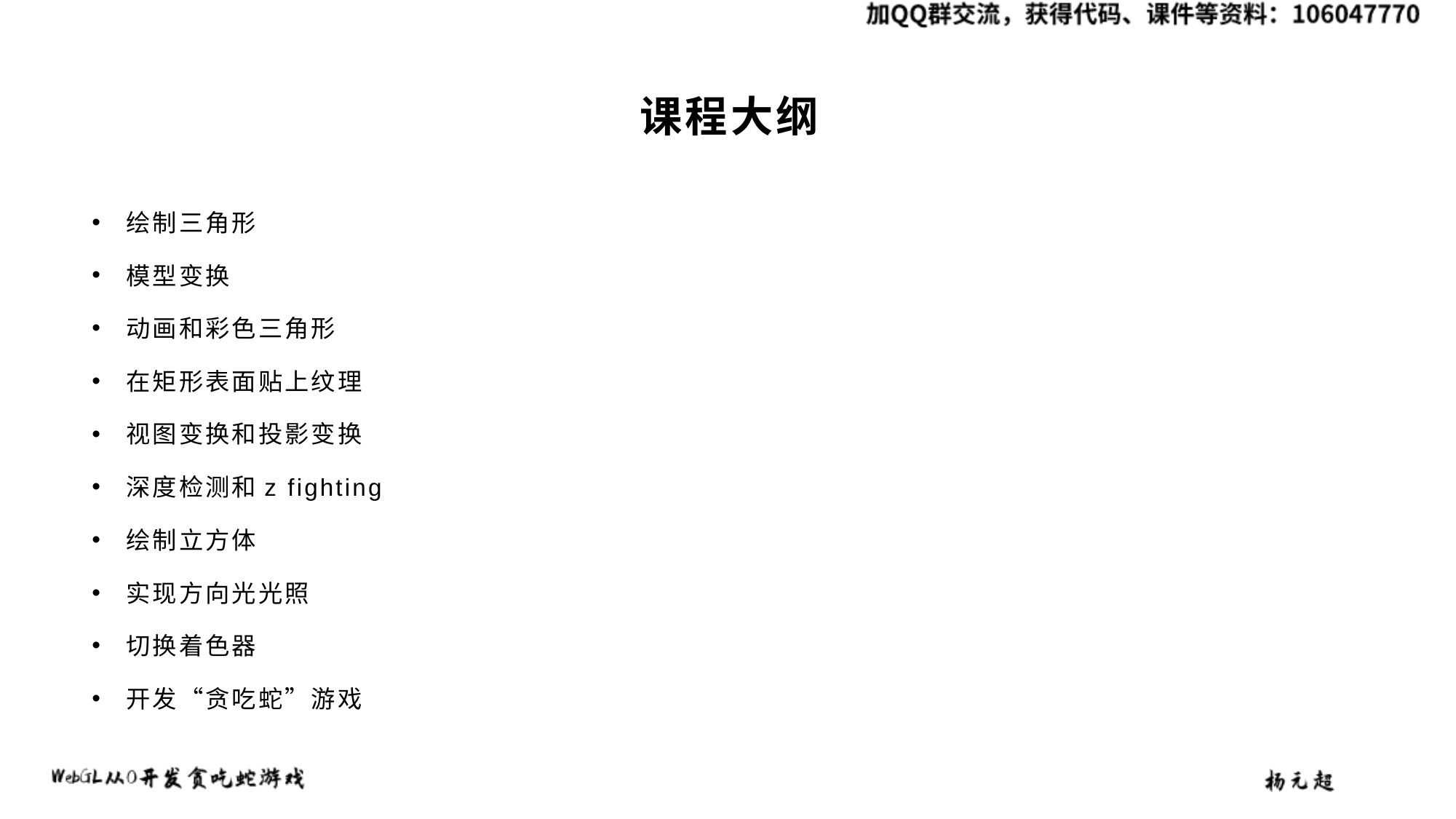

# 课程大纲
绘制三角形
模型变换
动画和彩色三角形
在矩形表面贴上纹理
视图变换和投影变换
深度检测和z fighting
绘制立方体
实现方向光光照
切换着色器
开发“贪吃蛇”游戏